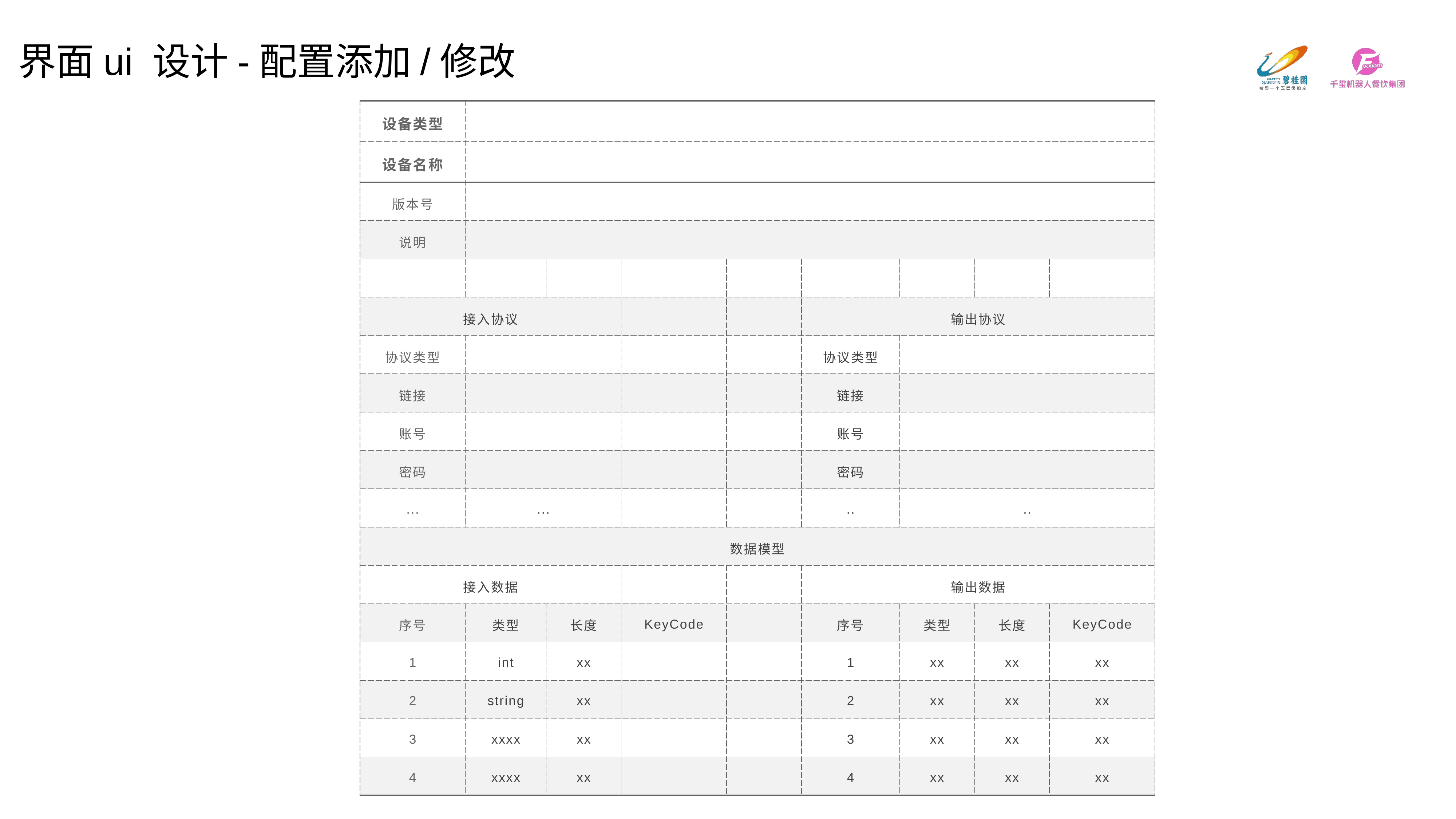

界面ui 设计-配置添加/修改
| 设备类型 |  |  |  |  |  |  |  |  |
| --- | --- | --- | --- | --- | --- | --- | --- | --- |
| 设备名称 |  |  |  |  |  |  |  |  |
| 版本号 |  |  |  |  |  |  |  |  |
| 说明 |  |  |  |  |  |  |  |  |
|  |  |  |  |  |  |  |  |  |
| 接入协议 |  |  |  |  | 输出协议 |  |  |  |
| 协议类型 |  |  |  |  | 协议类型 |  |  |  |
| 链接 |  |  |  |  | 链接 |  |  |  |
| 账号 |  |  |  |  | 账号 |  |  |  |
| 密码 |  |  |  |  | 密码 |  |  |  |
| ... | ... |  |  |  | .. | .. |  |  |
| 数据模型 |  |  |  |  |  |  |  |  |
| 接入数据 |  |  |  |  | 输出数据 |  |  |  |
| 序号 | 类型 | 长度 | KeyCode |  | 序号 | 类型 | 长度 | KeyCode |
| 1 | int | xx |  |  | 1 | xx | xx | xx |
| 2 | string | xx |  |  | 2 | xx | xx | xx |
| 3 | xxxx | xx |  |  | 3 | xx | xx | xx |
| 4 | xxxx | xx |  |  | 4 | xx | xx | xx |